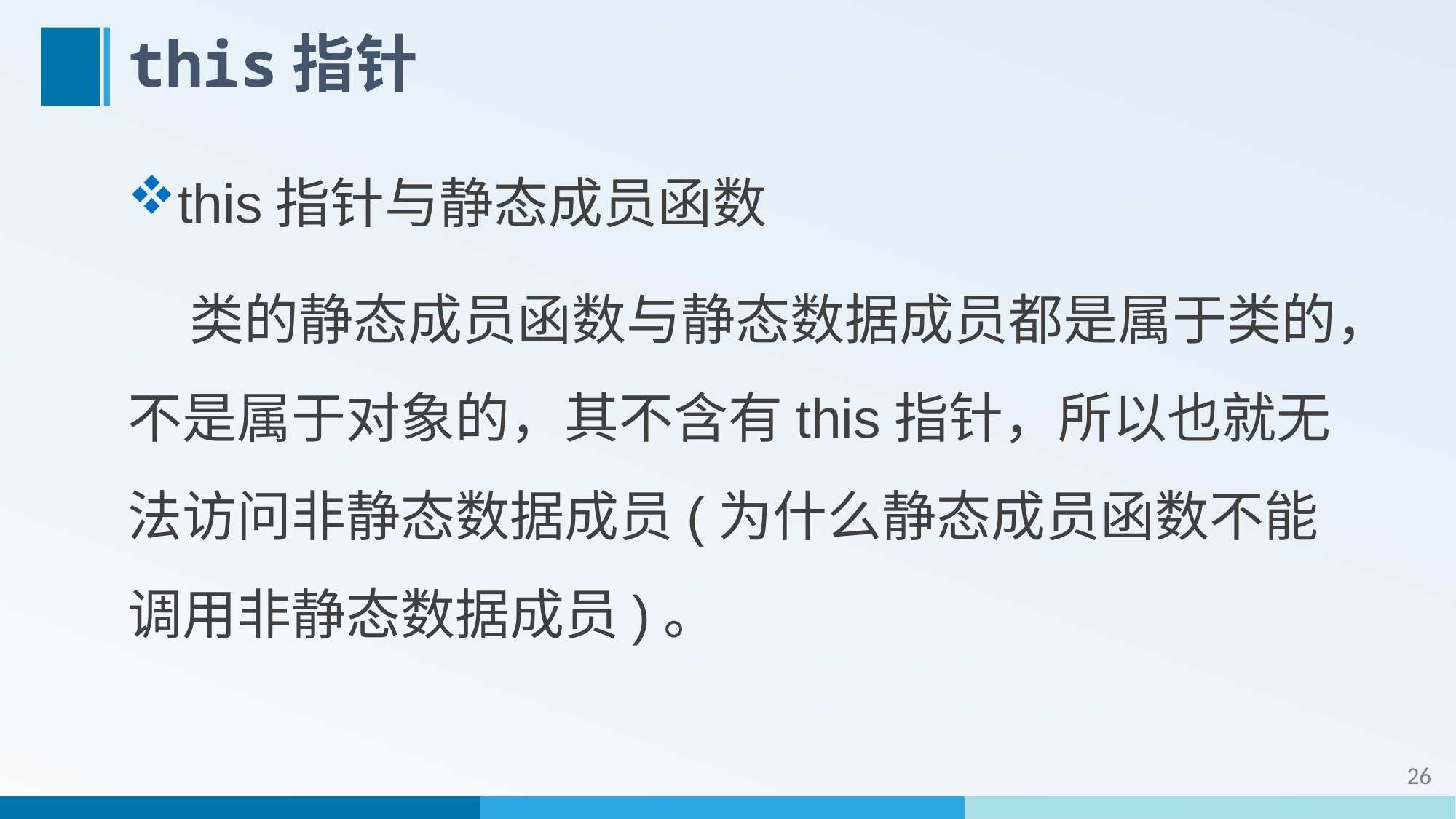

# this指针
this指针与静态成员函数
    类的静态成员函数与静态数据成员都是属于类的，不是属于对象的，其不含有this指针，所以也就无法访问非静态数据成员(为什么静态成员函数不能调用非静态数据成员)。